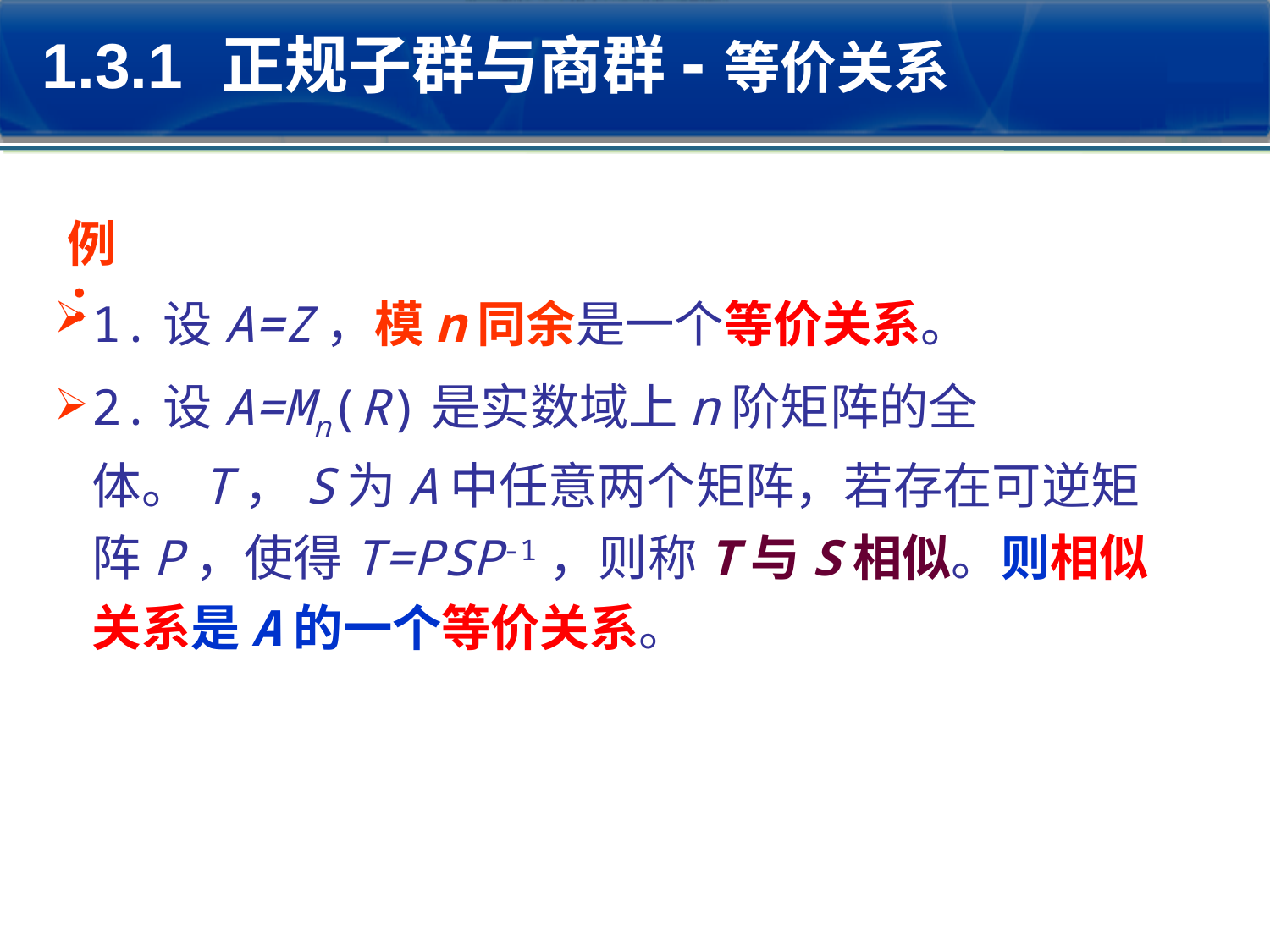

1.3.1 正规子群与商群-等价关系
例：
1.设A=Z，模n同余是一个等价关系。
2.设A=Mn(R)是实数域上n阶矩阵的全体。T，S为A中任意两个矩阵，若存在可逆矩阵P，使得T=PSP-1，则称T与S相似。则相似关系是A的一个等价关系。